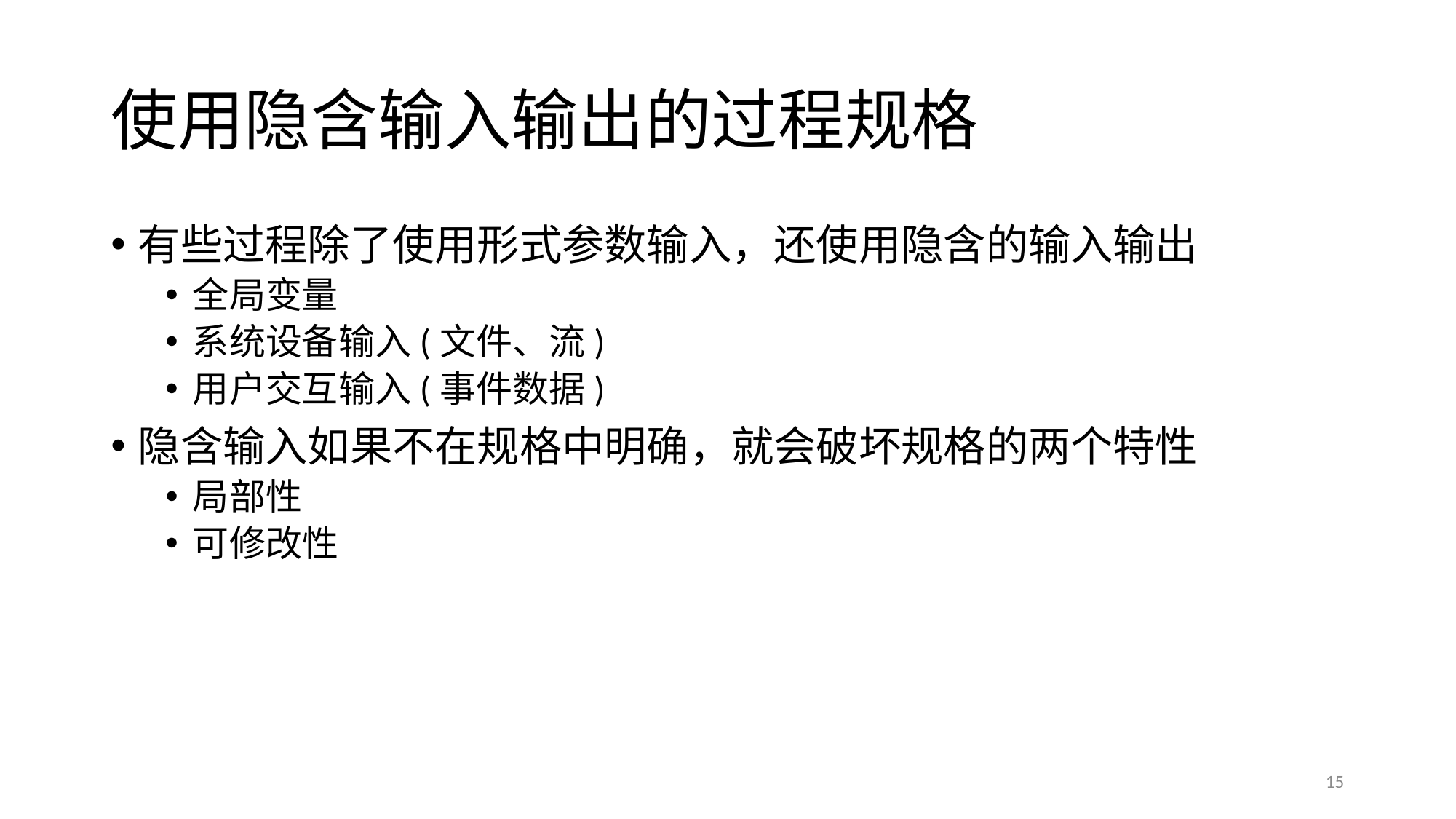

# 使用隐含输入输出的过程规格
有些过程除了使用形式参数输入，还使用隐含的输入输出
全局变量
系统设备输入(文件、流)
用户交互输入(事件数据)
隐含输入如果不在规格中明确，就会破坏规格的两个特性
局部性
可修改性
15